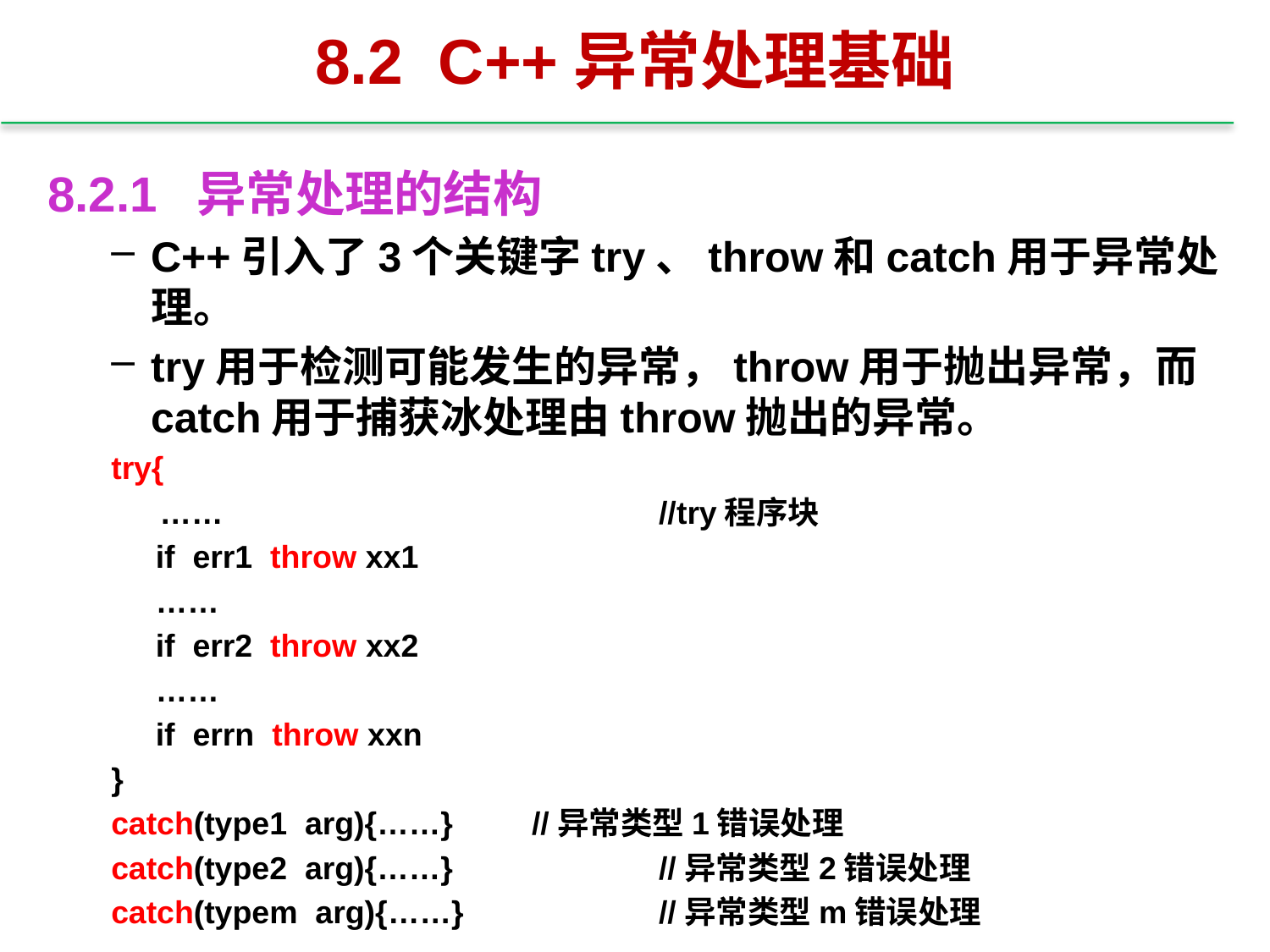

# 8.2  C++异常处理基础
8.2.1  异常处理的结构
C++引入了3个关键字try、throw和catch用于异常处理。
try用于检测可能发生的异常，throw用于抛出异常，而catch用于捕获冰处理由throw抛出的异常。
try{
 	 ……                                       	//try程序块
     if  err1  throw xx1
     ……
     if  err2  throw xx2
     ……
     if  errn  throw xxn
}
catch(type1  arg){……}        	//异常类型1错误处理
catch(type2  arg){……}          	//异常类型2错误处理
catch(typem  arg){……}          	//异常类型m错误处理
	  ……